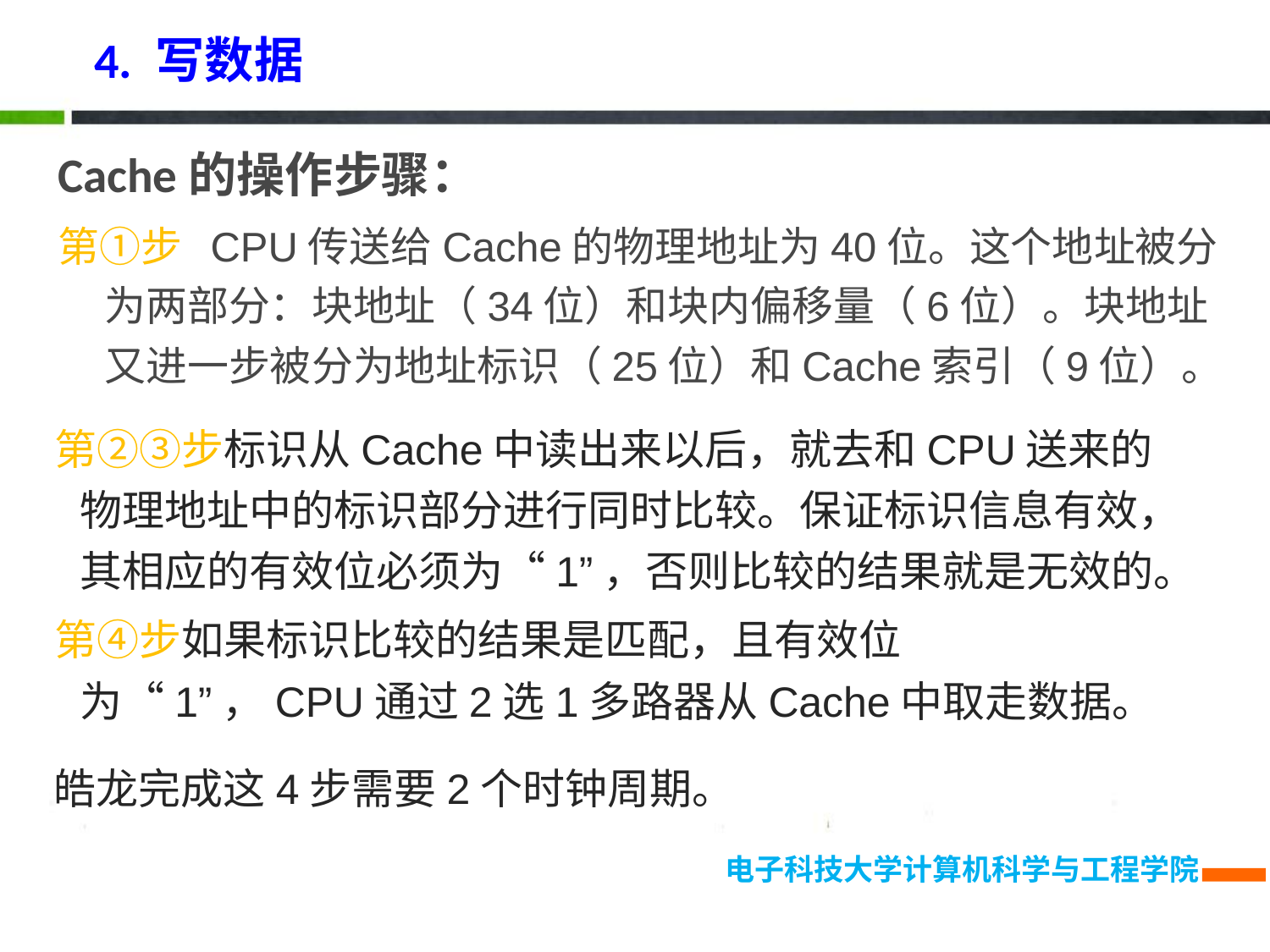

4. 写数据
Cache的操作步骤：
第①步  CPU传送给Cache的物理地址为40位。这个地址被分为两部分：块地址（34位）和块内偏移量（6位）。块地址又进一步被分为地址标识（25位）和Cache索引（9位）。
第②③步标识从Cache中读出来以后，就去和CPU送来的物理地址中的标识部分进行同时比较。保证标识信息有效，其相应的有效位必须为“1”，否则比较的结果就是无效的。
第④步如果标识比较的结果是匹配，且有效位为“1”，CPU通过2选1多路器从Cache中取走数据。
皓龙完成这4步需要2个时钟周期。
49